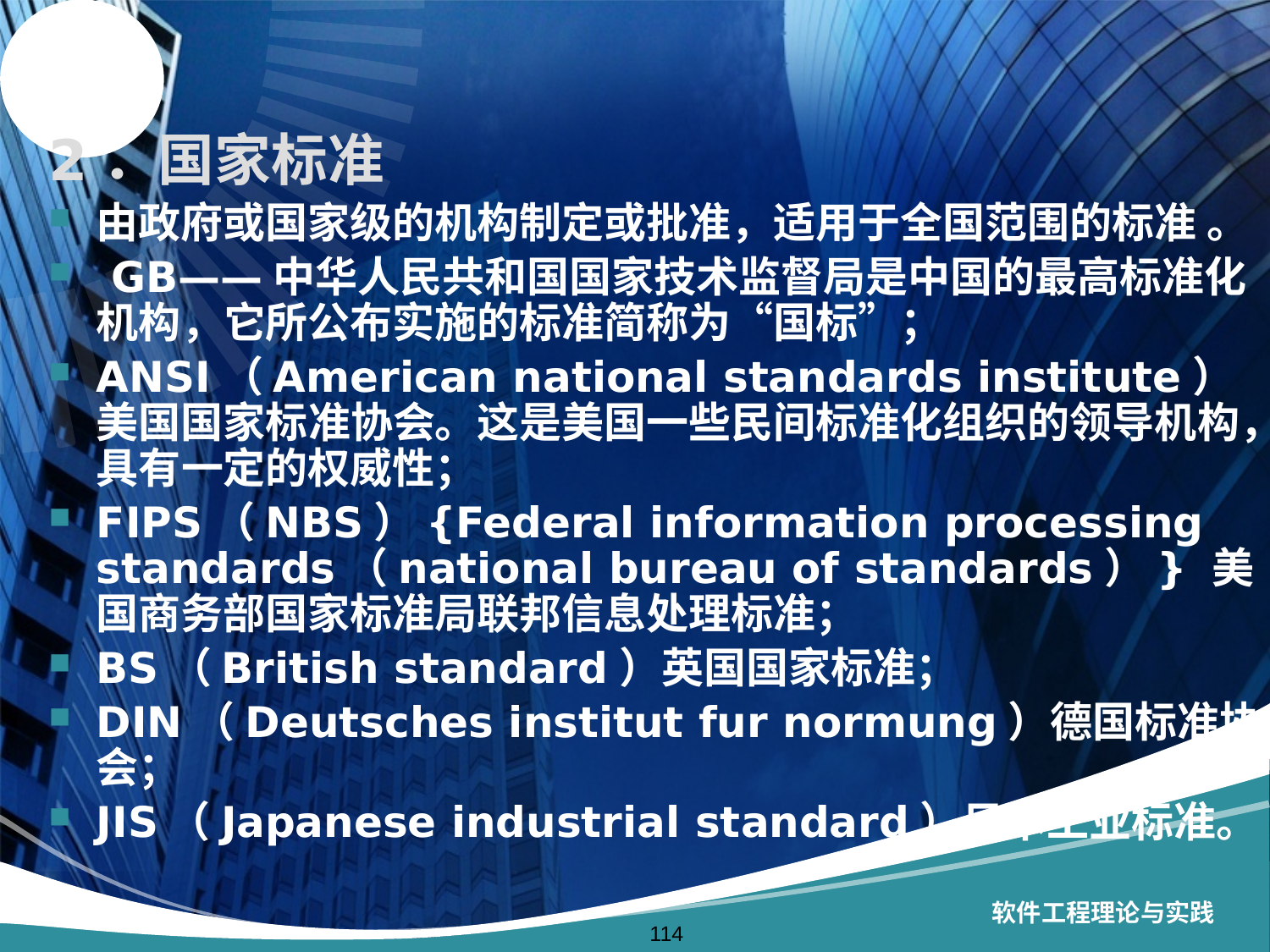

#
2．国家标准
由政府或国家级的机构制定或批准，适用于全国范围的标准 。
 GB——中华人民共和国国家技术监督局是中国的最高标准化机构，它所公布实施的标准简称为“国标”；
ANSI（American national standards institute）美国国家标准协会。这是美国一些民间标准化组织的领导机构，具有一定的权威性；
FIPS（NBS）{Federal information processing standards（national bureau of standards）} 美国商务部国家标准局联邦信息处理标准；
BS（British standard）英国国家标准；
DIN（Deutsches institut fur normung）德国标准协会；
JIS（Japanese industrial standard）日本工业标准。
软件工程理论与实践
114